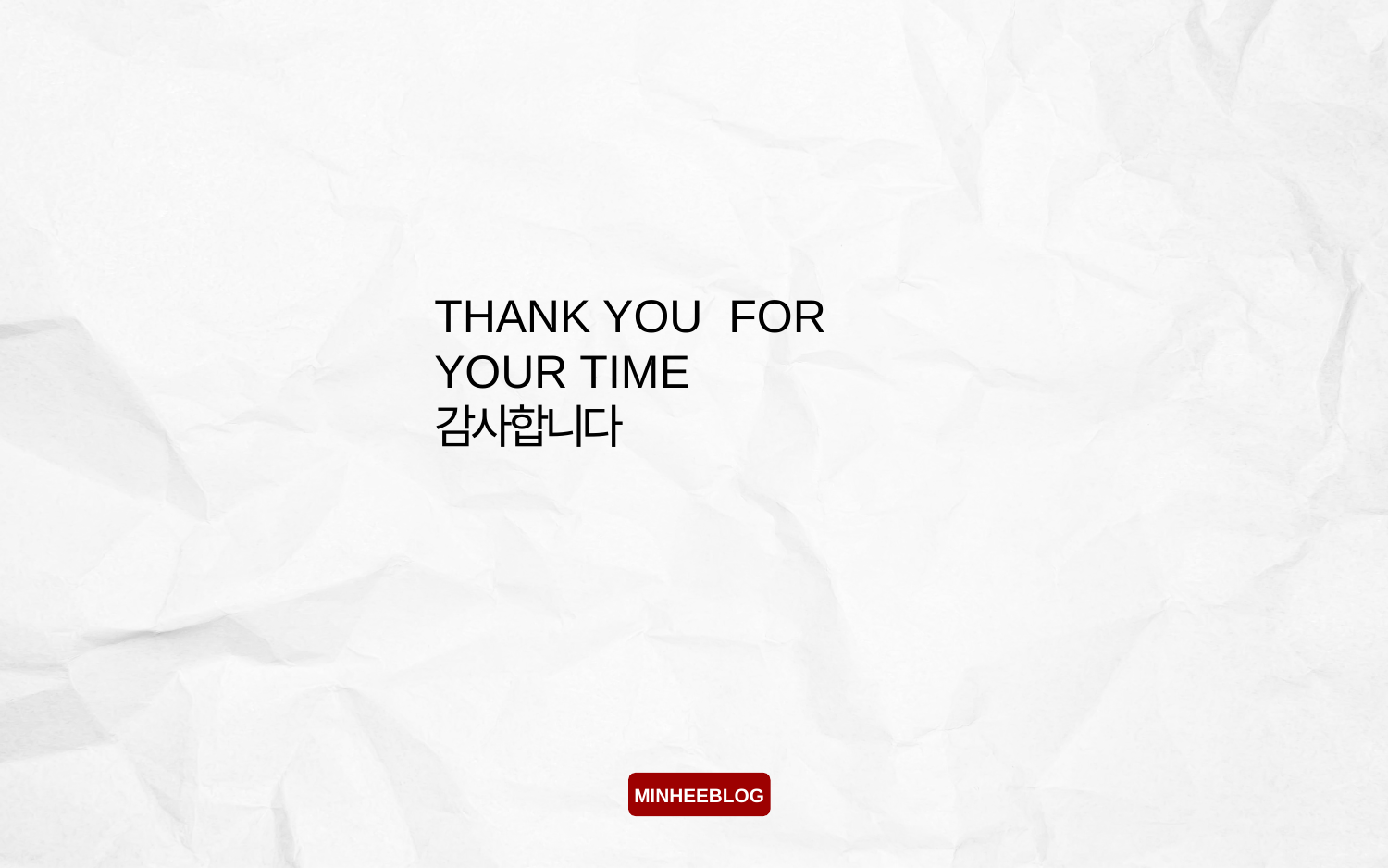

THANK YOU  FOR YOUR TIME
감사합니다

MINHEEBLOG